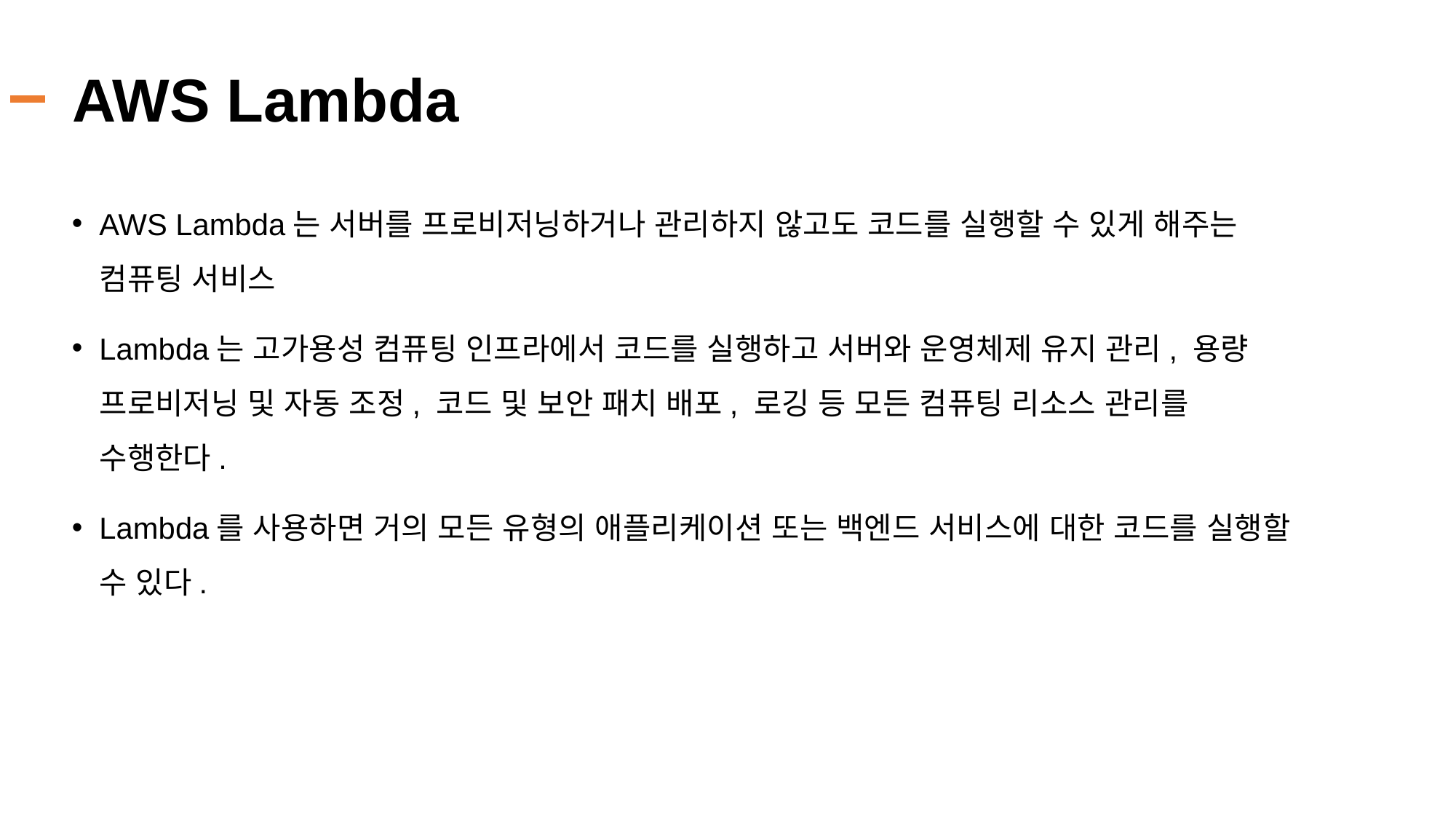

# AWS Lambda

AWS Lambda는 서버를 프로비저닝하거나 관리하지 않고도 코드를 실행할 수 있게 해주는 컴퓨팅 서비스
Lambda는 고가용성 컴퓨팅 인프라에서 코드를 실행하고 서버와 운영체제 유지 관리, 용량 프로비저닝 및 자동 조정, 코드 및 보안 패치 배포, 로깅 등 모든 컴퓨팅 리소스 관리를 수행한다.
Lambda를 사용하면 거의 모든 유형의 애플리케이션 또는 백엔드 서비스에 대한 코드를 실행할 수 있다.